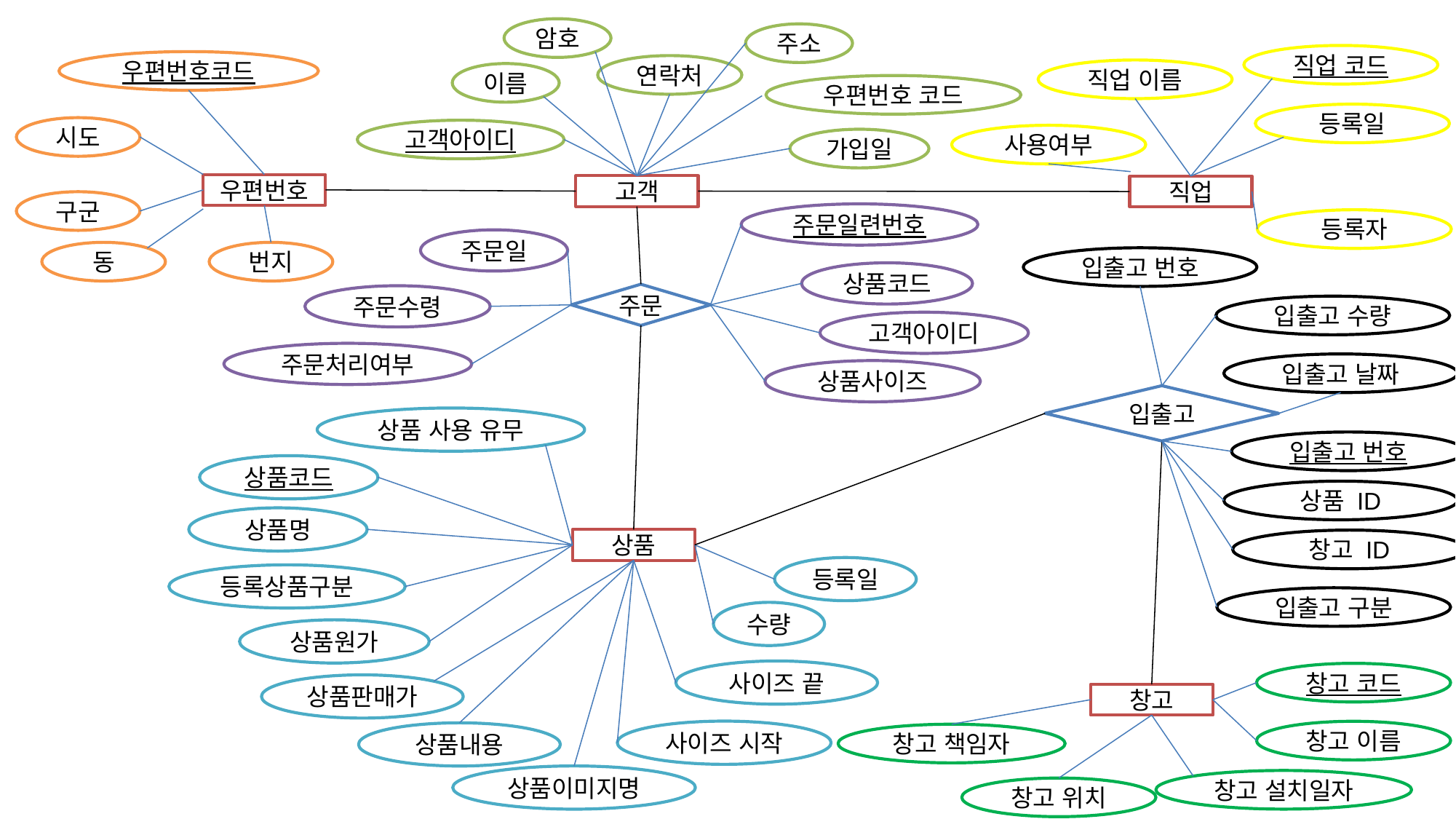

암호
주소
직업 코드
우편번호코드
연락처
직업 이름
이름
우편번호 코드
등록일
시도
고객아이디
사용여부
가입일
우편번호
고객
직업
구군
주문일련번호
등록자
주문일
동
번지
입출고 번호
상품코드
주문
주문수령
입출고 수량
고객아이디
주문처리여부
입출고 날짜
상품사이즈
입출고
상품 사용 유무
입출고 번호
상품코드
상품 ID
상품명
상품
창고 ID
등록일
등록상품구분
입출고 구분
수량
상품원가
사이즈 끝
창고 코드
상품판매가
창고
사이즈 시작
창고 이름
상품내용
창고 책임자
상품이미지명
창고 설치일자
창고 위치